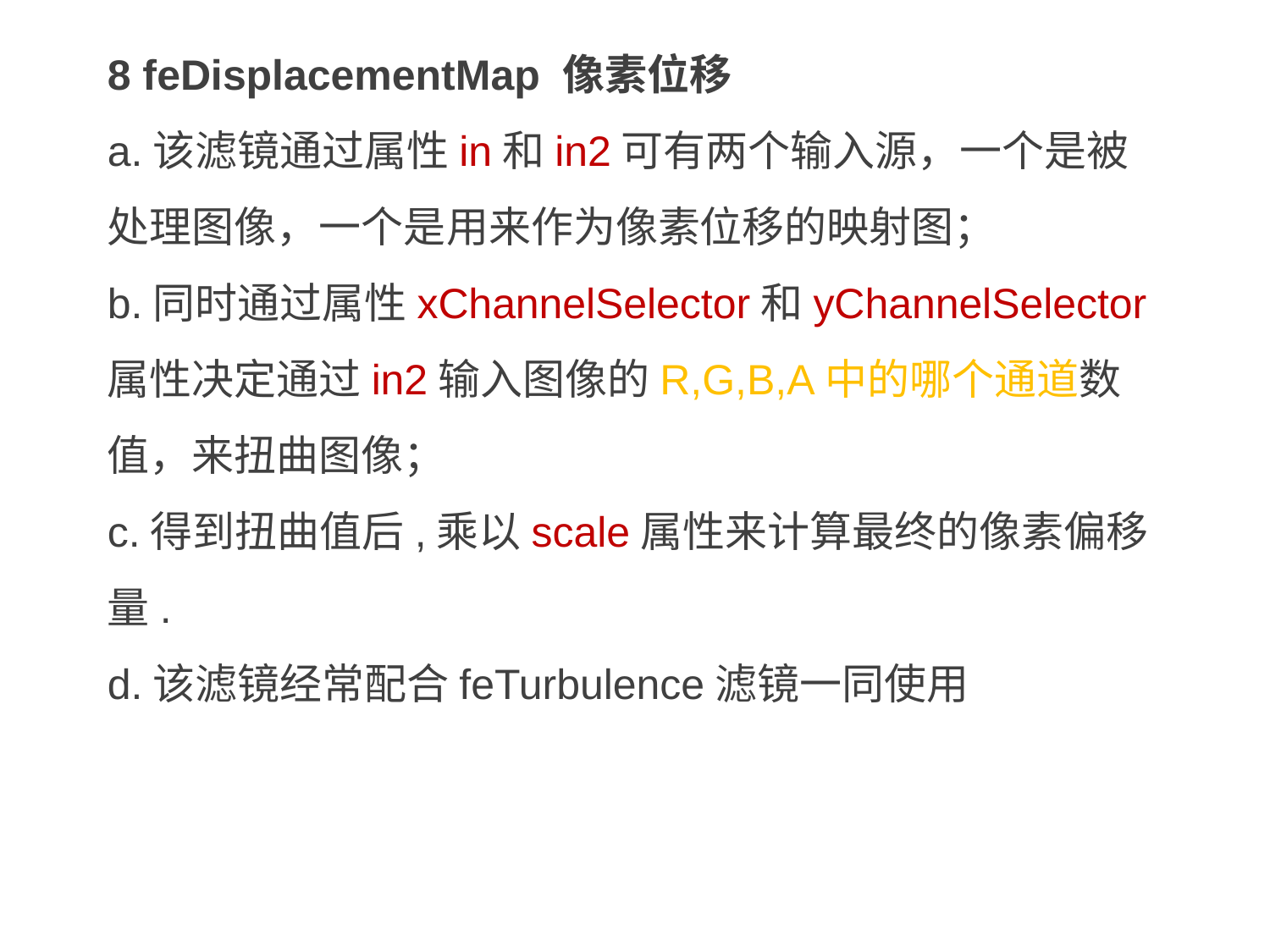

8 feDisplacementMap 像素位移
a.该滤镜通过属性in和in2可有两个输入源，一个是被处理图像，一个是用来作为像素位移的映射图；
b.同时通过属性xChannelSelector和yChannelSelector属性决定通过in2输入图像的R,G,B,A中的哪个通道数值，来扭曲图像；
c.得到扭曲值后,乘以scale属性来计算最终的像素偏移量.
d.该滤镜经常配合feTurbulence滤镜一同使用